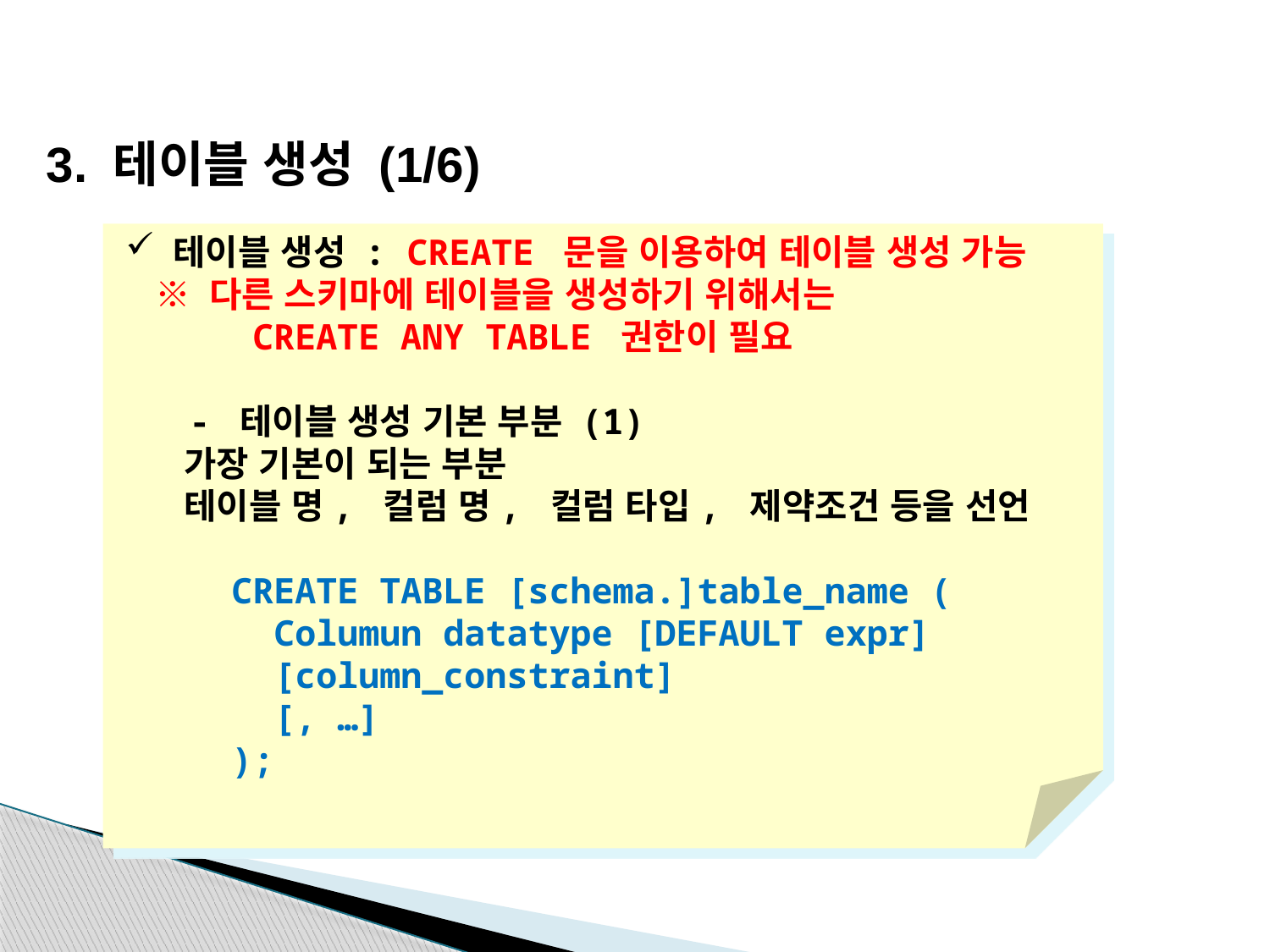

3. 테이블 생성 (1/6)
테이블 생성 : CREATE 문을 이용하여 테이블 생성 가능
   ※ 다른 스키마에 테이블을 생성하기 위해서는
      CREATE ANY TABLE 권한이 필요

   - 테이블 생성 기본 부분 (1)
     가장 기본이 되는 부분
     테이블 명, 컬럼 명, 컬럼 타입, 제약조건 등을 선언

     CREATE TABLE [schema.]table_name (
       Columun datatype [DEFAULT expr]
       [column_constraint]
       [, …]
     );